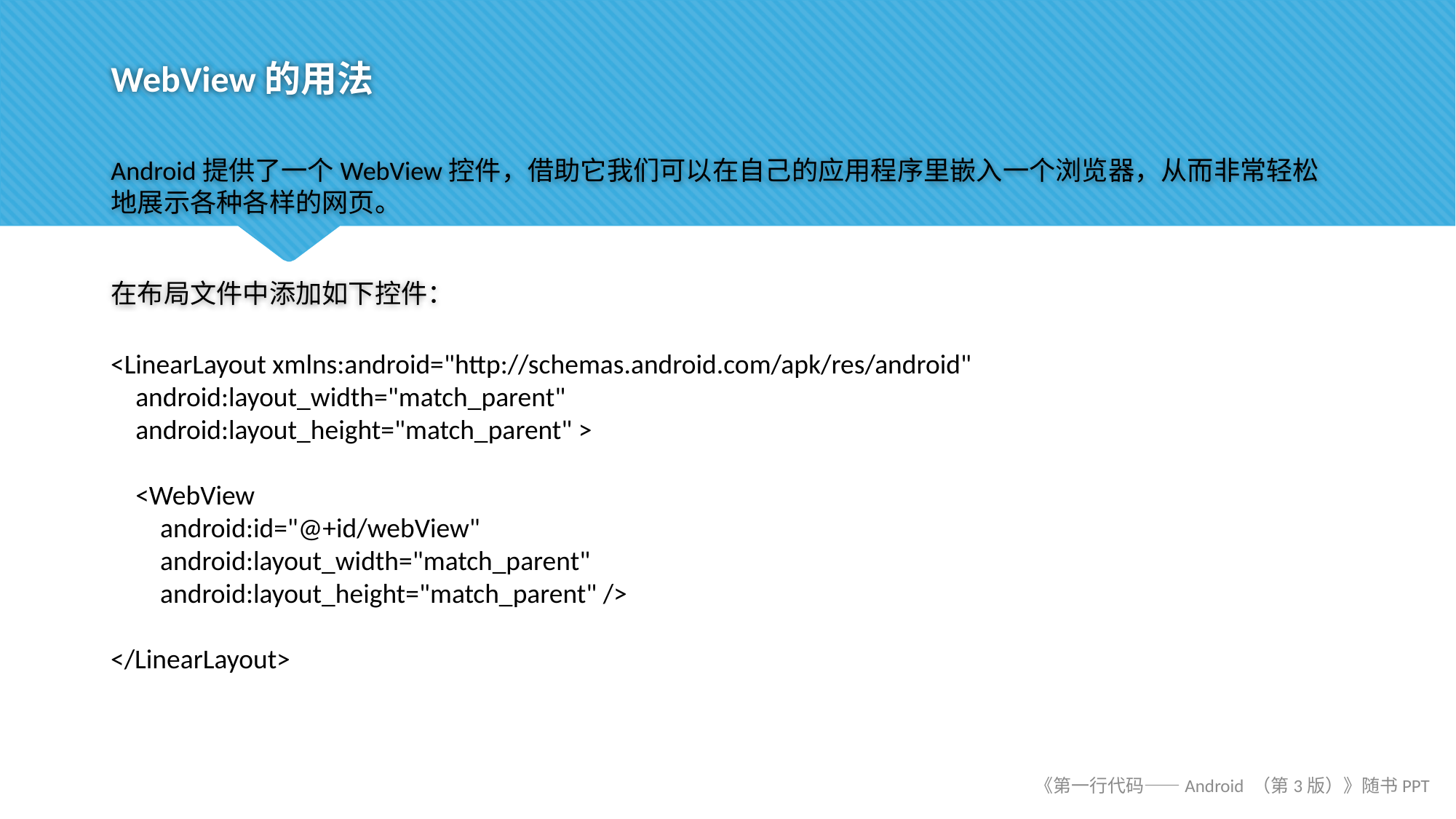

# WebView的用法
Android提供了一个WebView控件，借助它我们可以在自己的应用程序里嵌入一个浏览器，从而非常轻松地展示各种各样的网页。

在布局文件中添加如下控件：
<LinearLayout xmlns:android="http://schemas.android.com/apk/res/android"
    android:layout_width="match_parent"
    android:layout_height="match_parent" >

    <WebView
        android:id="@+id/webView"
        android:layout_width="match_parent"
        android:layout_height="match_parent" />

</LinearLayout>